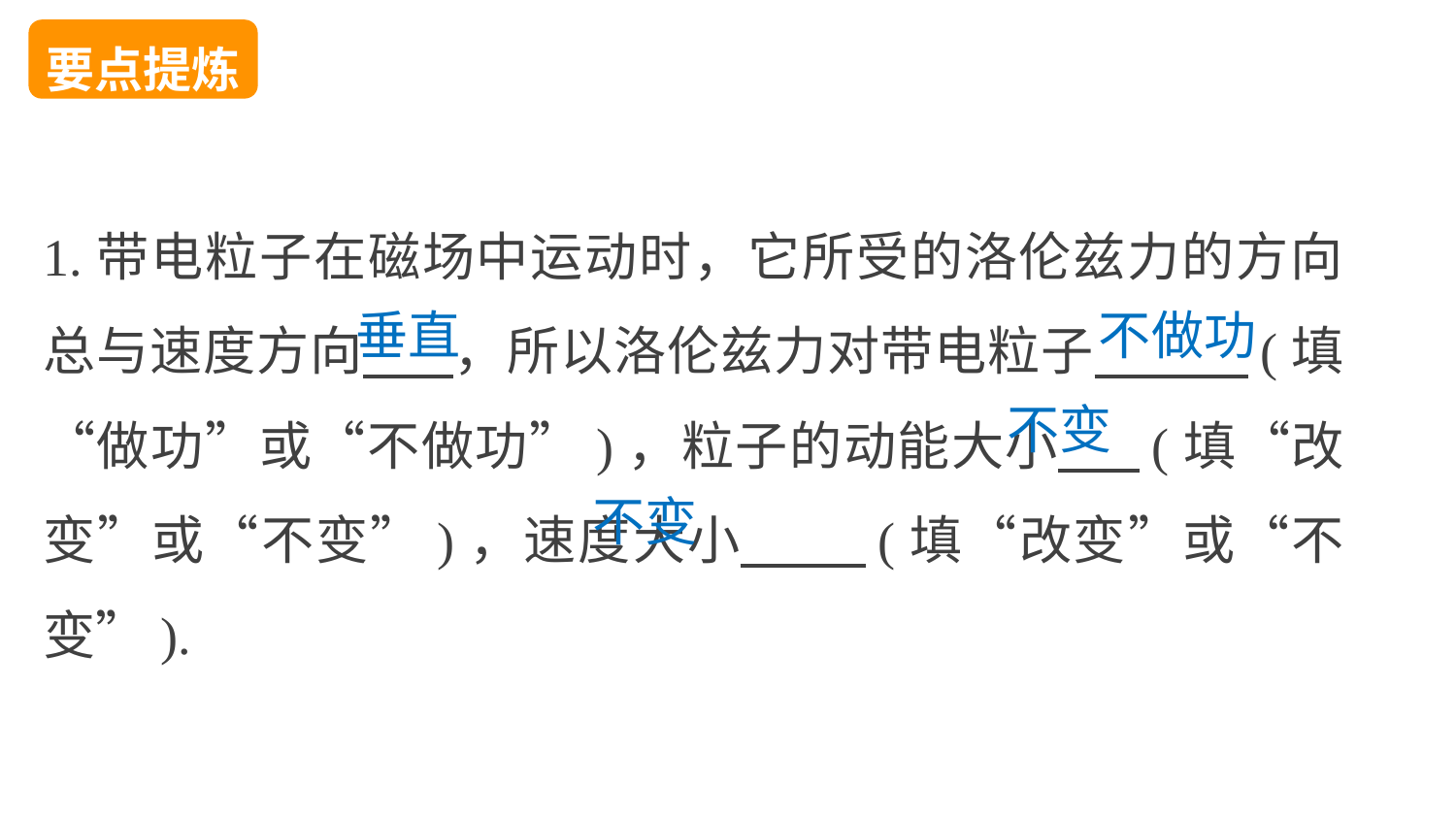

要点提炼
1.带电粒子在磁场中运动时，它所受的洛伦兹力的方向总与速度方向       ，所以洛伦兹力对带电粒子            (填“做功”或“不做功”)，粒子的动能大小      (填“改变”或“不变”)，速度大小         (填“改变”或“不变”).
不做功
垂直
不变
不变